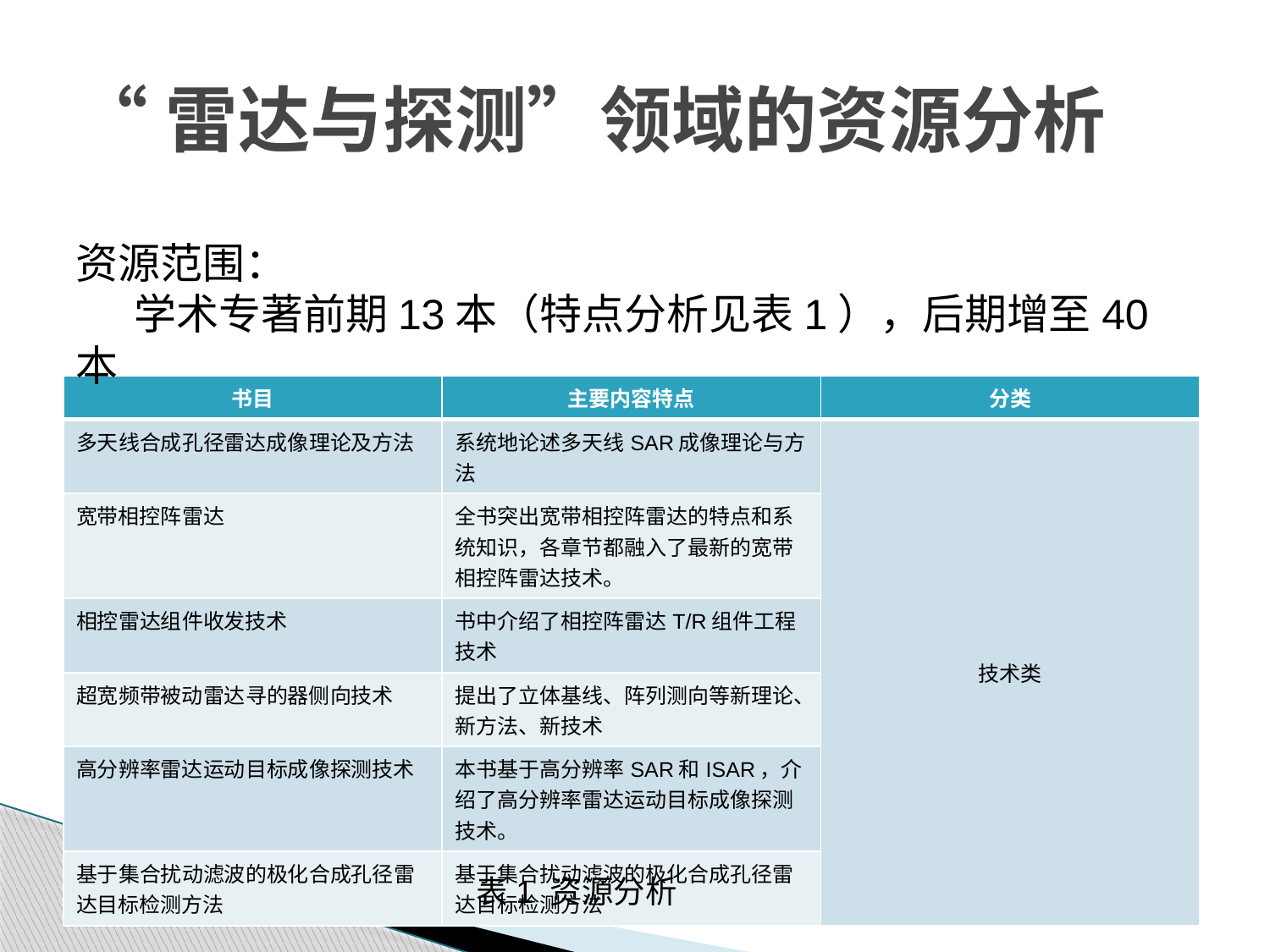

# “雷达与探测”领域的资源分析
资源范围：
     学术专著前期13本（特点分析见表1），后期增至40本
| 书目 | 主要内容特点 | 分类 |
| --- | --- | --- |
| 多天线合成孔径雷达成像理论及方法 | 系统地论述多天线SAR成像理论与方法 | 技术类 |
| 宽带相控阵雷达 | 全书突出宽带相控阵雷达的特点和系统知识，各章节都融入了最新的宽带相控阵雷达技术。 |  |
| 相控雷达组件收发技术 | 书中介绍了相控阵雷达T/R组件工程技术 |  |
| 超宽频带被动雷达寻的器侧向技术 | 提出了立体基线、阵列测向等新理论、新方法、新技术 |  |
| 高分辨率雷达运动目标成像探测技术 | 本书基于高分辨率SAR和ISAR，介绍了高分辨率雷达运动目标成像探测技术。 |  |
| 基于集合扰动滤波的极化合成孔径雷达目标检测方法 | 基于集合扰动滤波的极化合成孔径雷达目标检测方法 |  |
表1 资源分析